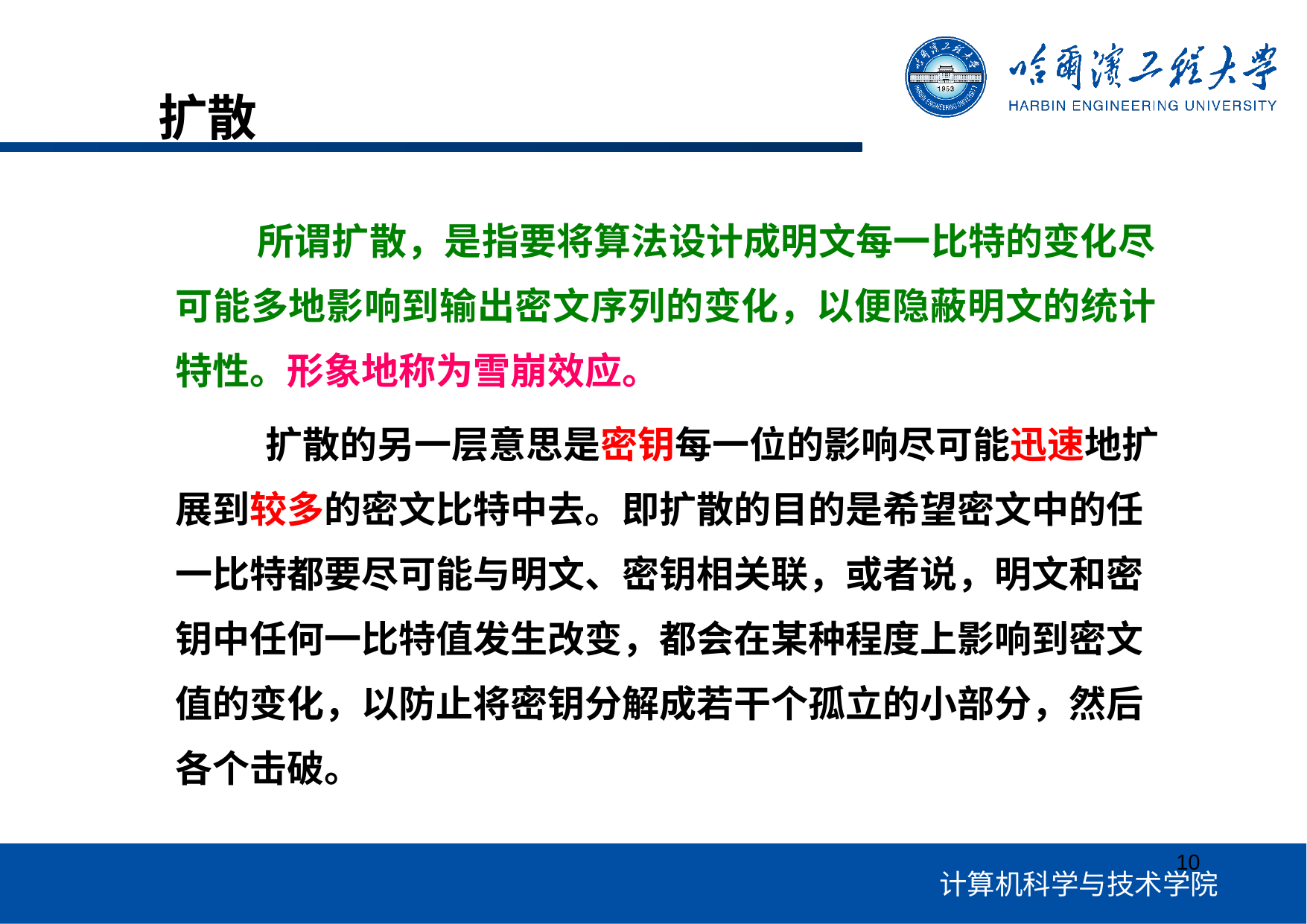

# 扩散
所谓扩散，是指要将算法设计成明文每一比特的变化尽 可能多地影响到输出密文序列的变化，以便隐蔽明文的统计 特性。形象地称为雪崩效应。
扩散的另一层意思是密钥每一位的影响尽可能迅速地扩 展到较多的密文比特中去。即扩散的目的是希望密文中的任 一比特都要尽可能与明文、密钥相关联，或者说，明文和密 钥中任何一比特值发生改变，都会在某种程度上影响到密文 值的变化，以防止将密钥分解成若干个孤立的小部分，然后 各个击破。
10